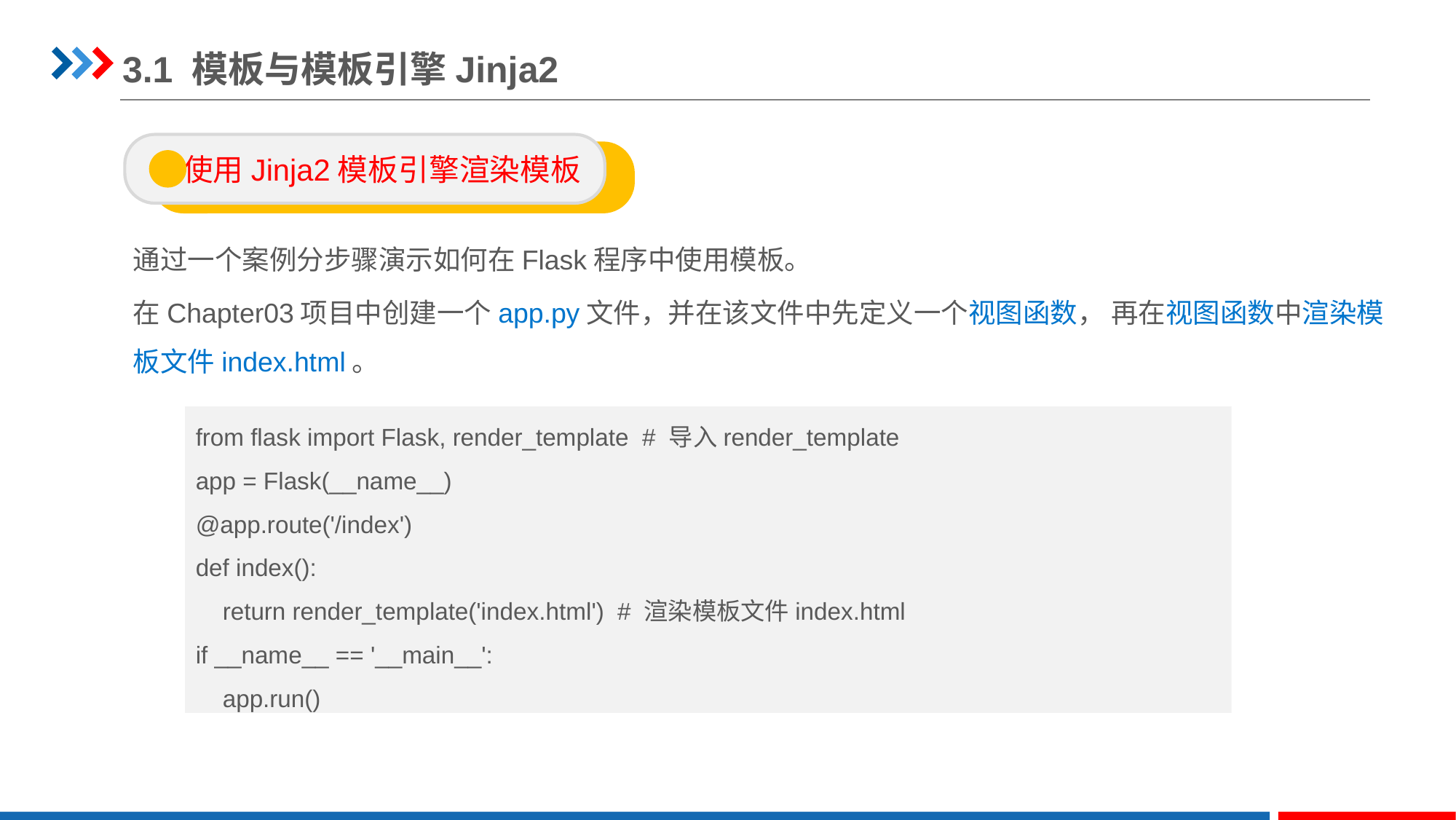

3.1 模板与模板引擎Jinja2
    使用Jinja2模板引擎渲染模板

通过一个案例分步骤演示如何在Flask程序中使用模板。
在Chapter03项目中创建一个app.py文件，并在该文件中先定义一个视图函数， 再在视图函数中渲染模板文件index.html。
from flask import Flask, render_template  # 导入render_template
app = Flask(__name__)
@app.route('/index')
def index():
    return render_template('index.html')  # 渲染模板文件index.html
if __name__ == '__main__':
    app.run()